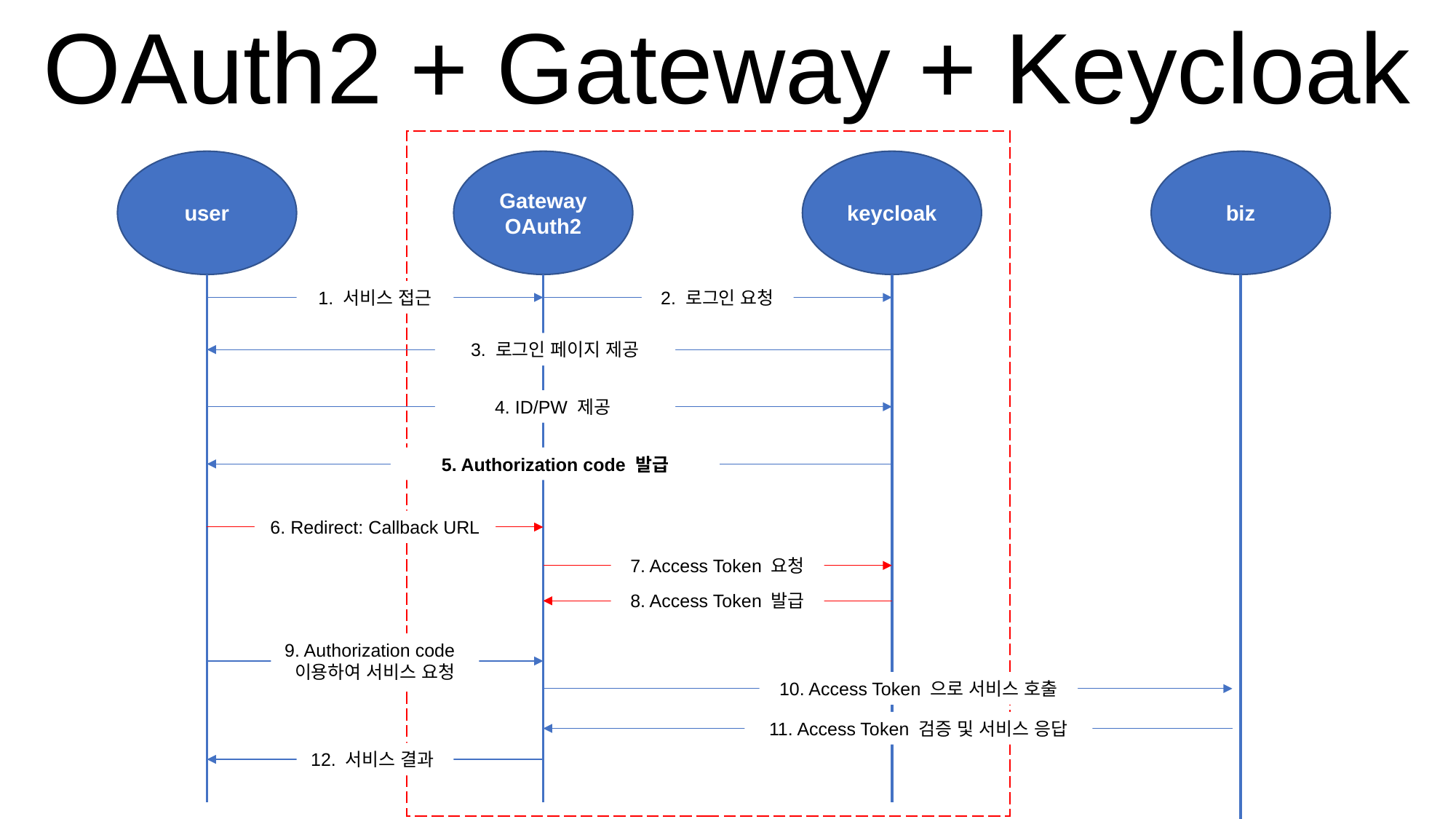

# OAuth2 + Gateway + Keycloak

user
Gateway
OAuth2
keycloak
biz
1. 서비스 접근
2. 로그인 요청
3. 로그인 페이지 제공
4. ID/PW 제공
5. Authorization code 발급
6. Redirect: Callback URL
7. Access Token 요청
8. Access Token 발급
9. Authorization code
이용하여 서비스 요청
10. Access Token 으로 서비스 호출
11. Access Token 검증 및 서비스 응답
12. 서비스 결과